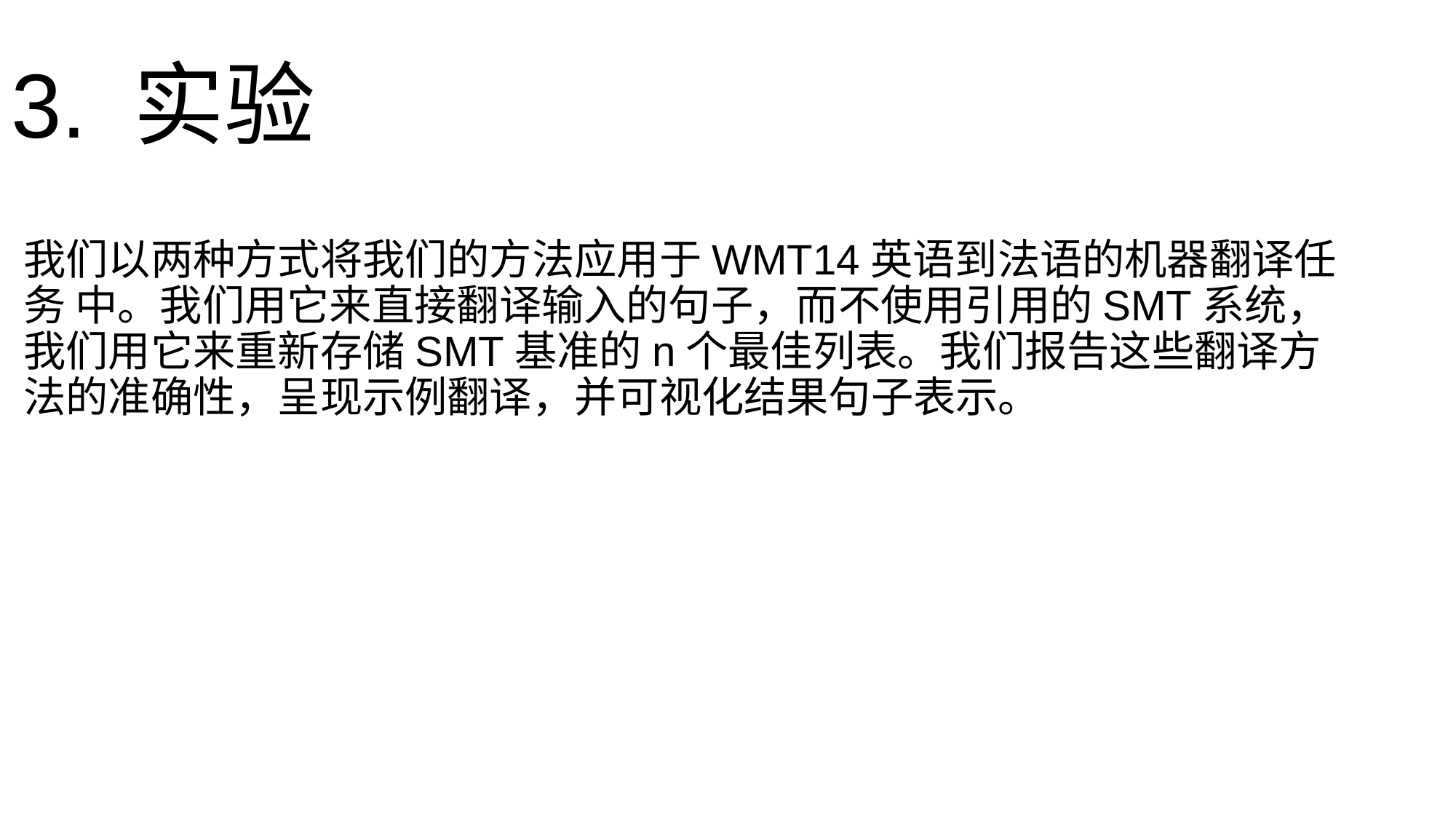

# 3. 实验
我们以两种方式将我们的方法应用于WMT14英语到法语的机器翻译任务 中。我们用它来直接翻译输入的句子，而不使用引用的SMT系统，我们用它来重新存储SMT基准的n个最佳列表。我们报告这些翻译方法的准确性，呈现示例翻译，并可视化结果句子表示。